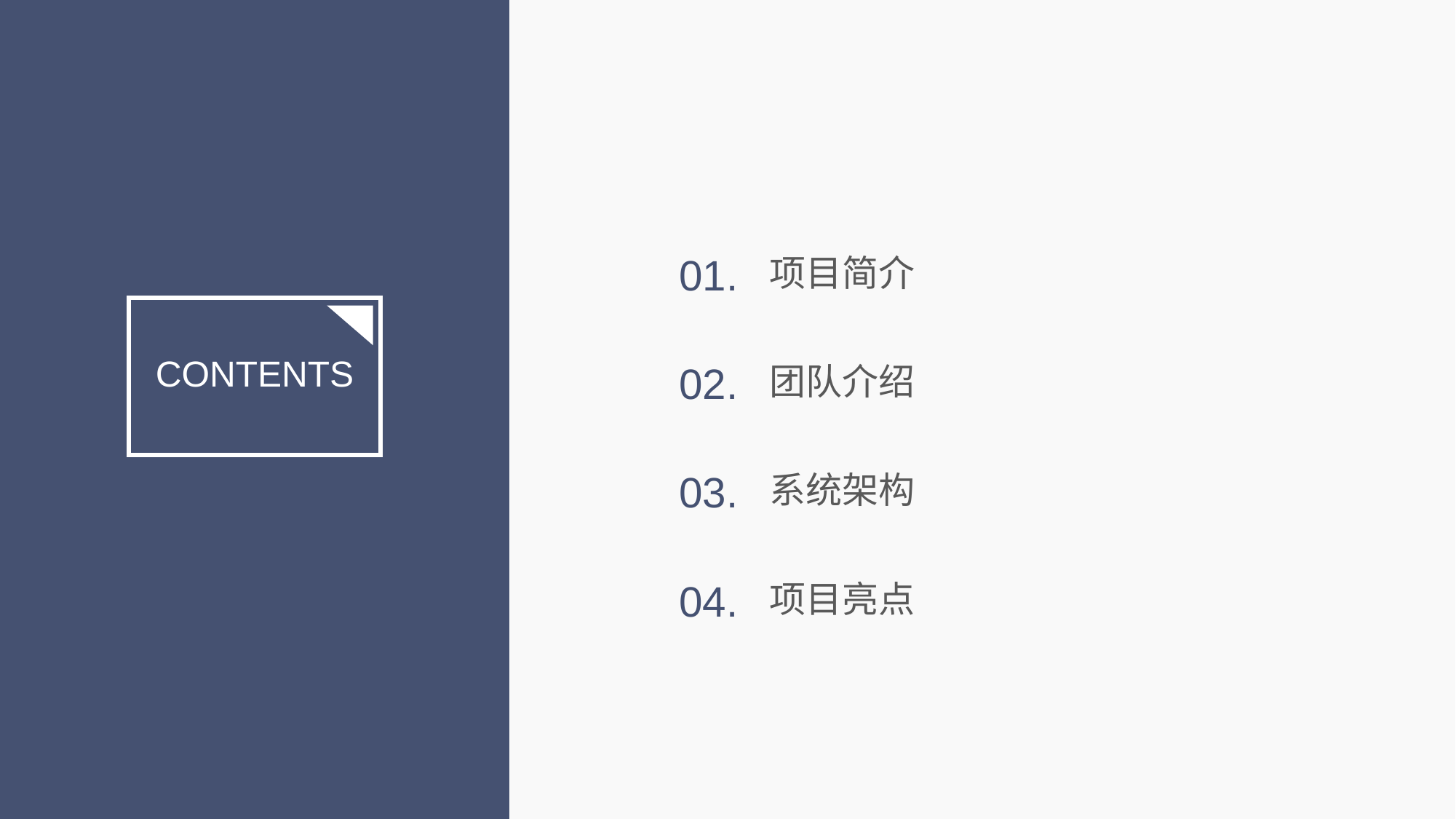

01.
项目简介

CONTENTS
02.
团队介绍
03.
系统架构
04.
项目亮点